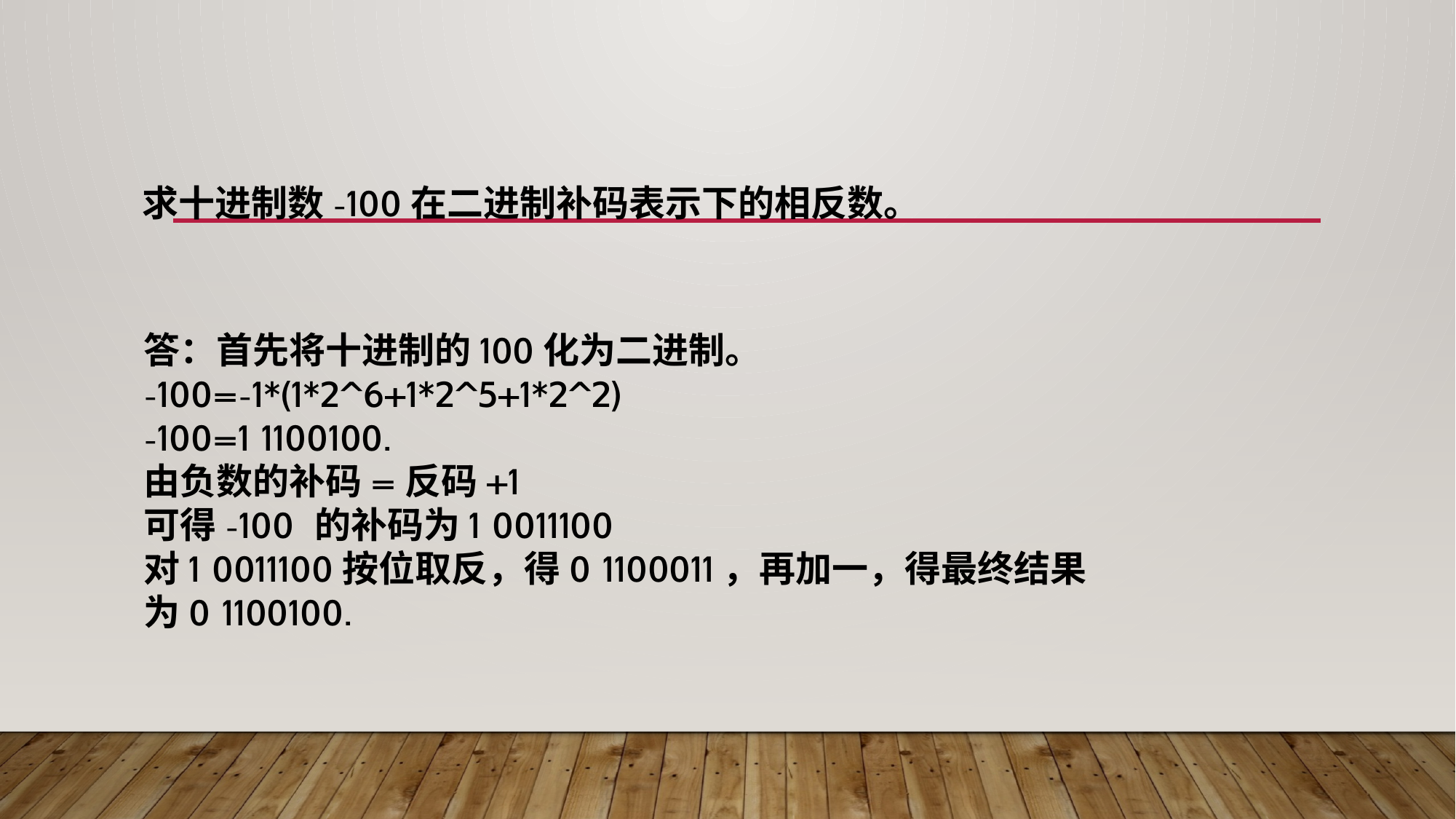

求十进制数-100在二进制补码表示下的相反数。
答：首先将十进制的100化为二进制。
-100=-1*(1*2^6+1*2^5+1*2^2)
-100=1 1100100.
由负数的补码=反码+1
可得-100 的补码为1 0011100
对1 0011100按位取反，得0 1100011，再加一，得最终结果为0 1100100.